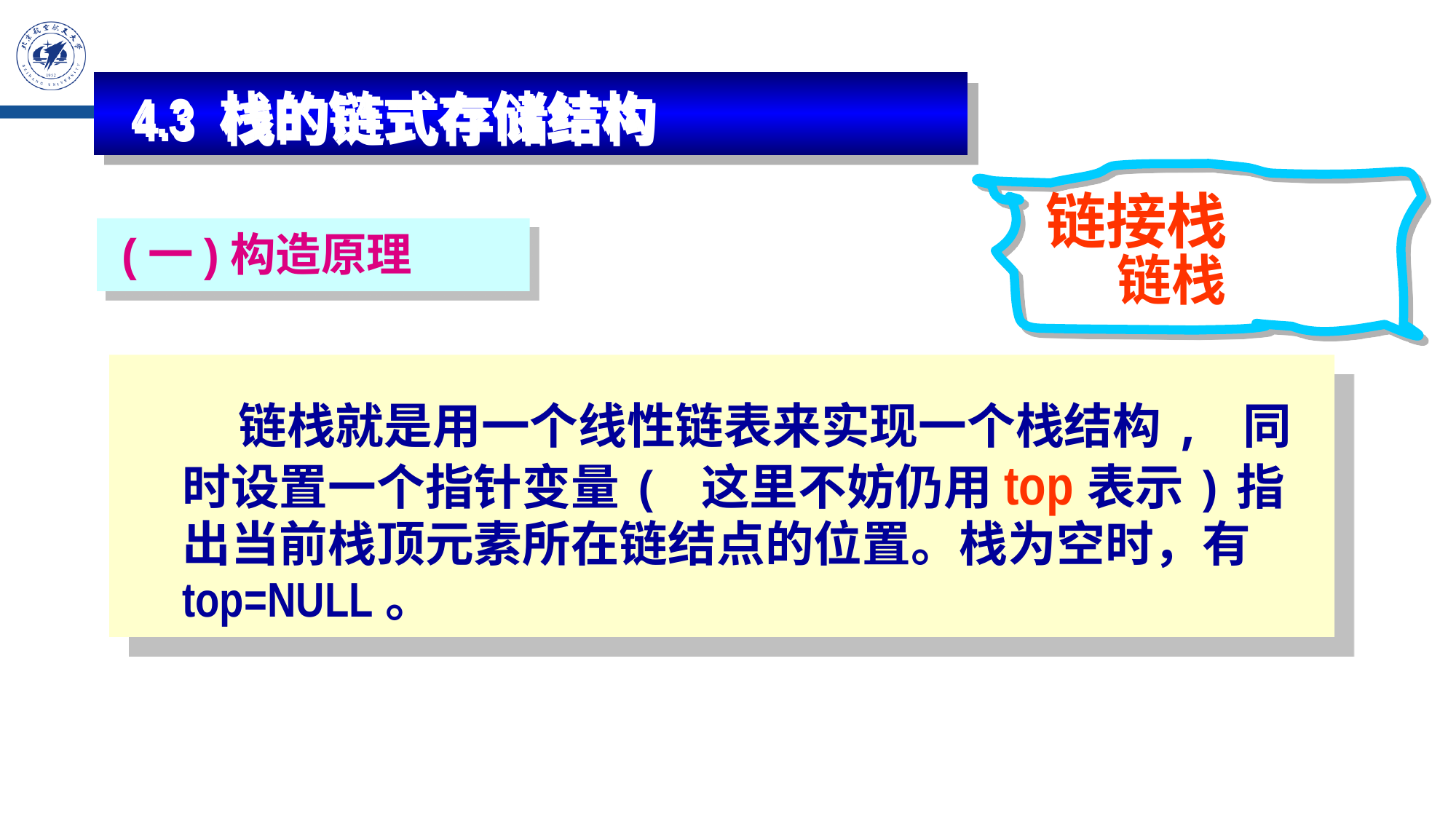

4.3 栈的链式存储结构

链接栈
链栈

(一)构造原理

    链栈就是用一个线性链表来实现一个栈结构, 同时设置一个指针变量( 这里不妨仍用top表示)指出当前栈顶元素所在链结点的位置。栈为空时，有top=NULL。